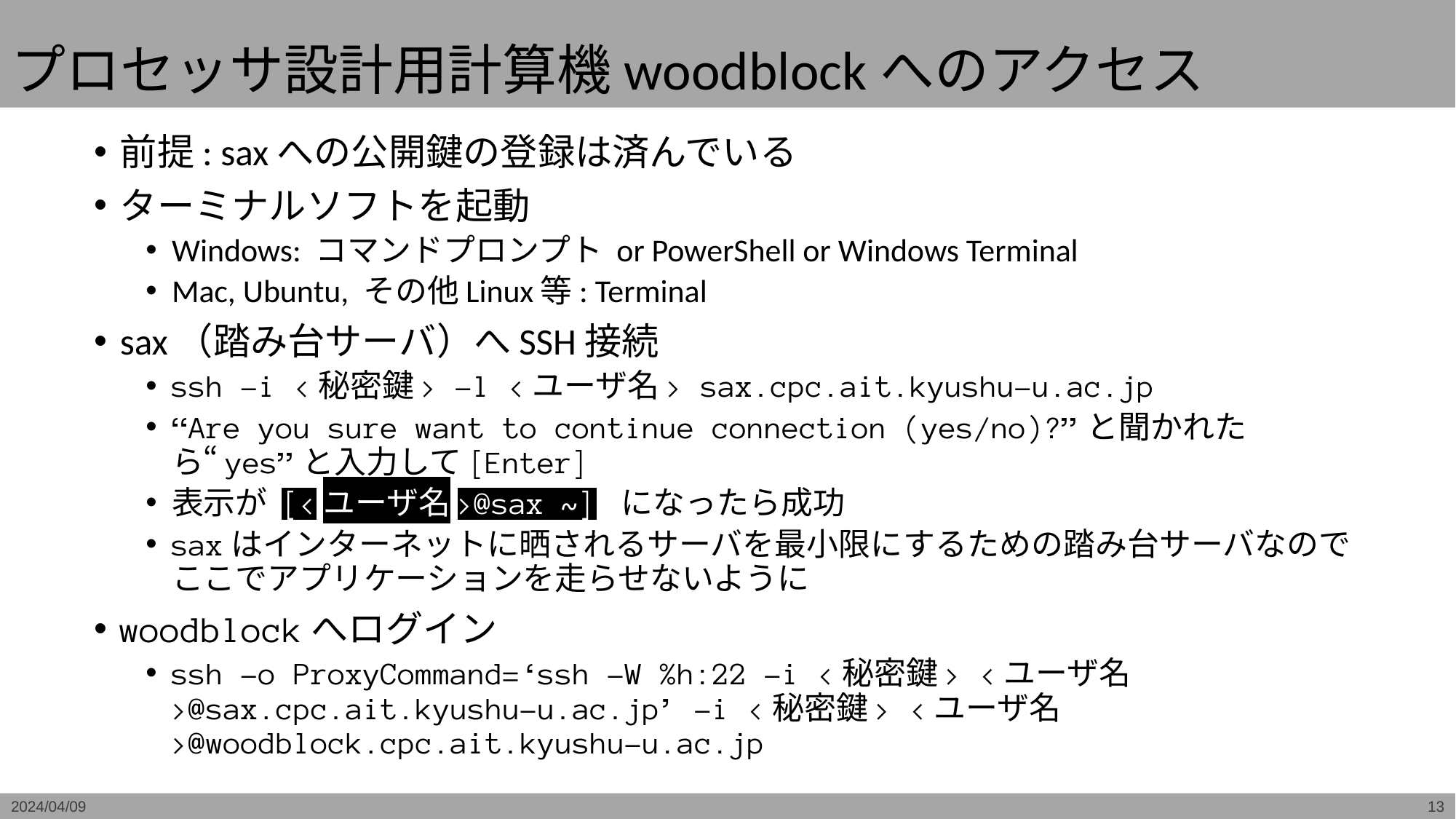

# プロセッサ設計用計算機woodblockへのアクセス
前提: saxへの公開鍵の登録は済んでいる
ターミナルソフトを起動
Windows: コマンドプロンプト or PowerShell or Windows Terminal
Mac, Ubuntu, その他Linux等: Terminal
sax（踏み台サーバ）へSSH接続
ssh -i <秘密鍵> -l <ユーザ名> sax.cpc.ait.kyushu-u.ac.jp
“Are you sure want to continue connection (yes/no)?”と聞かれたら“yes”と入力して[Enter]
表示が [<ユーザ名>@sax ~] になったら成功
saxはインターネットに晒されるサーバを最小限にするための踏み台サーバなのでここでアプリケーションを走らせないように
woodblockへログイン
ssh -o ProxyCommand=‘ssh -W %h:22 -i <秘密鍵> <ユーザ名>@sax.cpc.ait.kyushu-u.ac.jp’ -i <秘密鍵> <ユーザ名>@woodblock.cpc.ait.kyushu-u.ac.jp
2024/04/09
13